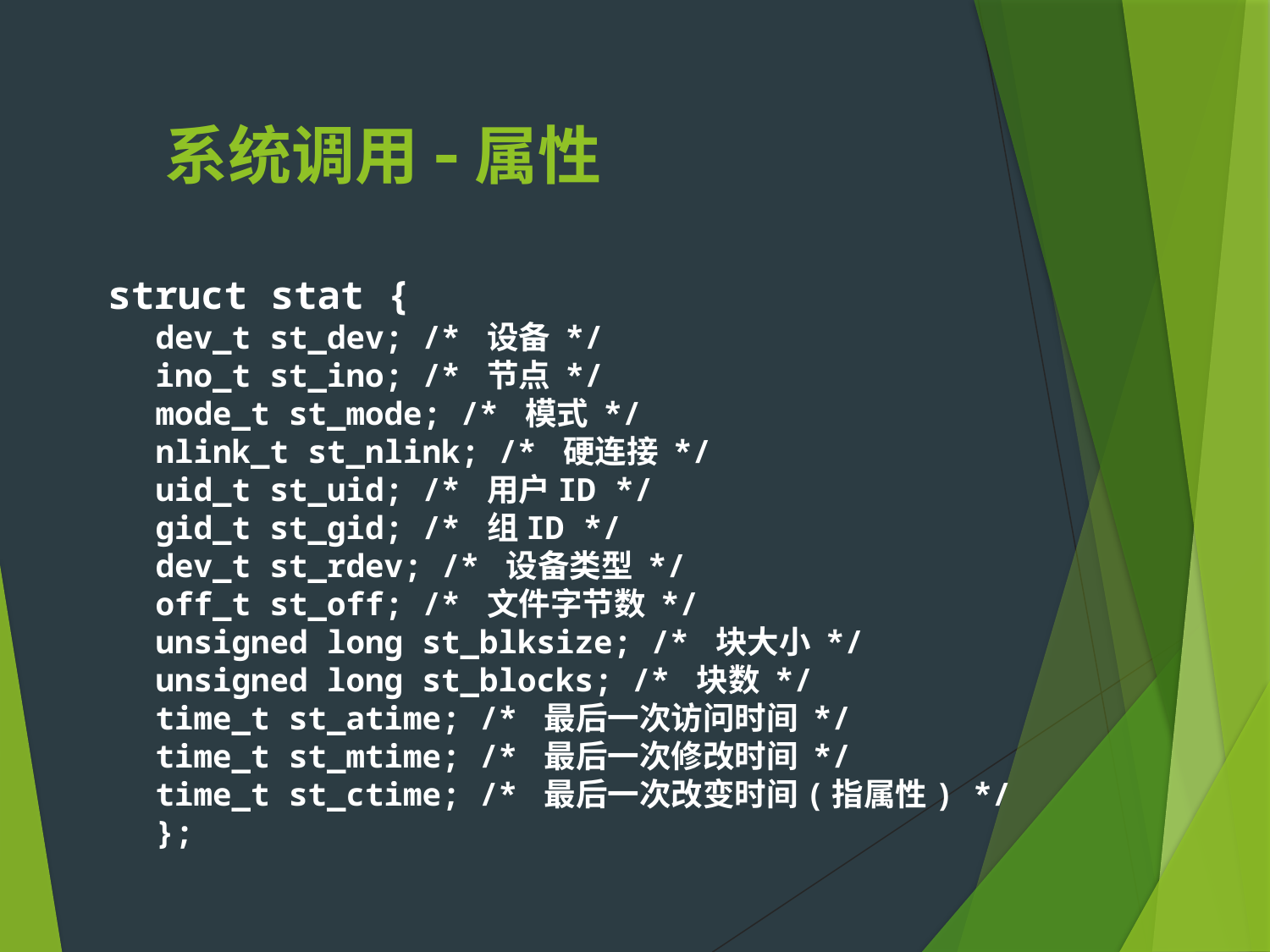

系统调用-属性
struct stat {
dev_t st_dev; /* 设备 */
ino_t st_ino; /* 节点 */
mode_t st_mode; /* 模式 */
nlink_t st_nlink; /* 硬连接 */
uid_t st_uid; /* 用户ID */
gid_t st_gid; /* 组ID */
dev_t st_rdev; /* 设备类型 */
off_t st_off; /* 文件字节数 */
unsigned long st_blksize; /* 块大小 */
unsigned long st_blocks; /* 块数 */
time_t st_atime; /* 最后一次访问时间 */
time_t st_mtime; /* 最后一次修改时间 */
time_t st_ctime; /* 最后一次改变时间(指属性) */
};